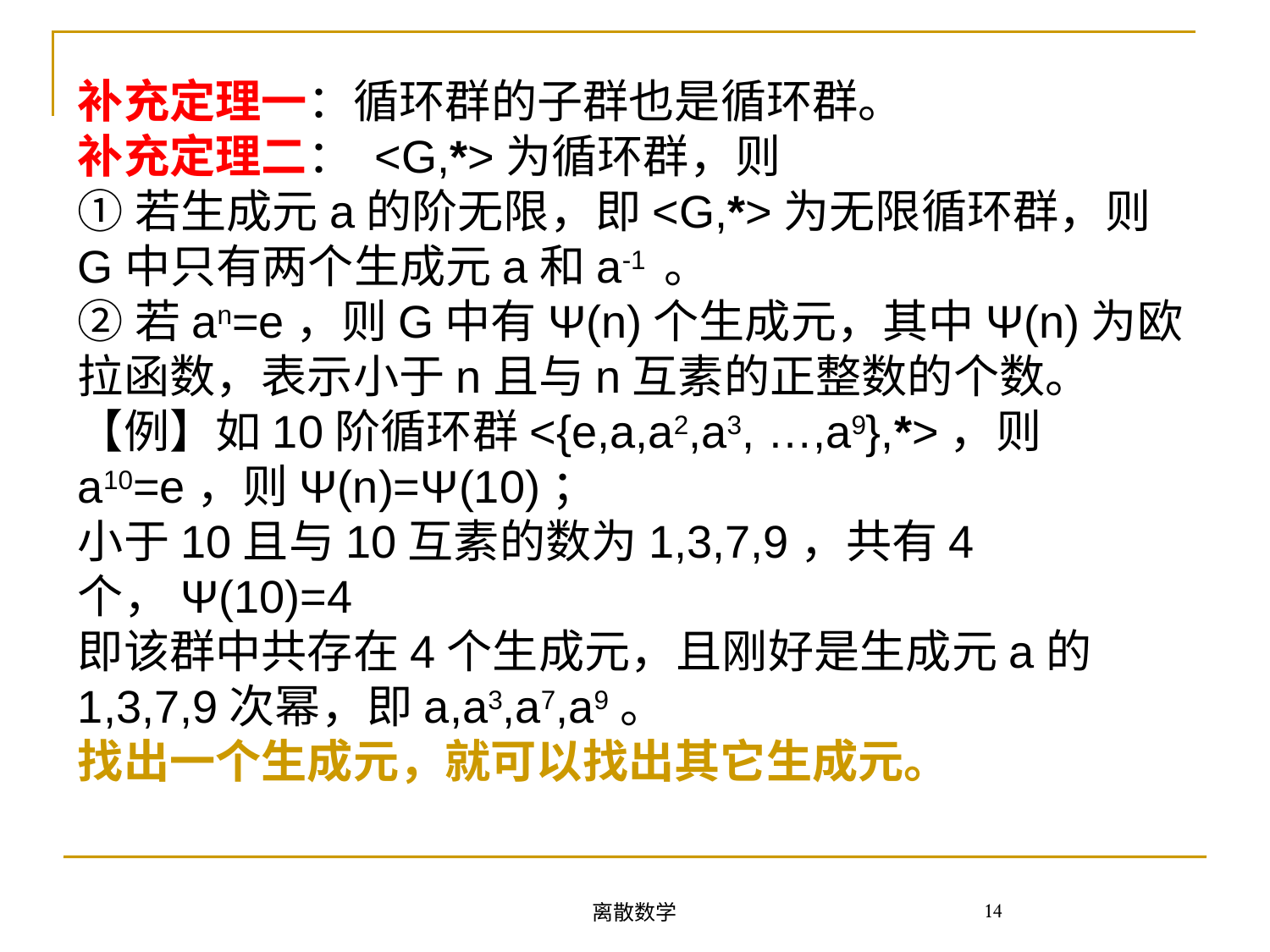

补充定理一：循环群的子群也是循环群。
补充定理二： <G,*>为循环群，则
①若生成元a的阶无限，即<G,*>为无限循环群，则G中只有两个生成元a和a-1 。
②若an=e，则G中有Ψ(n)个生成元，其中Ψ(n)为欧拉函数，表示小于n且与n互素的正整数的个数。
【例】如10阶循环群<{e,a,a2,a3, …,a9},*>，则a10=e，则Ψ(n)=Ψ(10)；
小于10且与10互素的数为1,3,7,9，共有4个，Ψ(10)=4
即该群中共存在4个生成元，且刚好是生成元a的1,3,7,9次幂，即a,a3,a7,a9。
找出一个生成元，就可以找出其它生成元。

14
离散数学